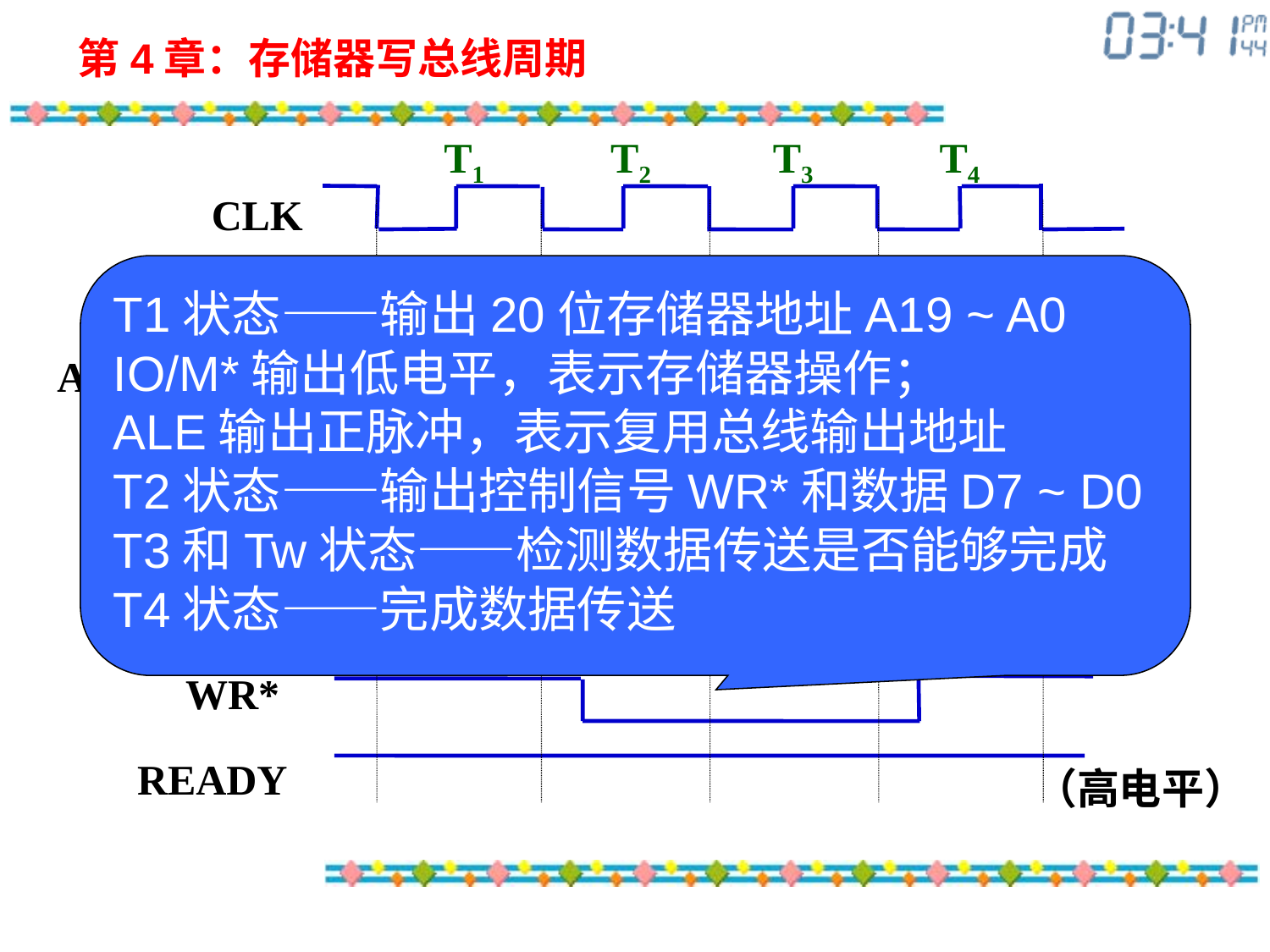

# 第4章：存储器写总线周期
T1
T2
T3
T4

CLK

IO/M*

A19 ~ A16

S6 ~ S3
A19/S6 ~ A16/S3

A15 ~ A8
A15 ~ A8

A7 ~ A0
AD7 ~ AD0
输出数据

ALE

WR*

READY

（高电平）
T1状态——输出20位存储器地址A19 ~ A0
IO/M*输出低电平，表示存储器操作；
ALE输出正脉冲，表示复用总线输出地址
T2状态——输出控制信号WR*和数据D7 ~ D0
T3和Tw状态——检测数据传送是否能够完成
T4状态——完成数据传送